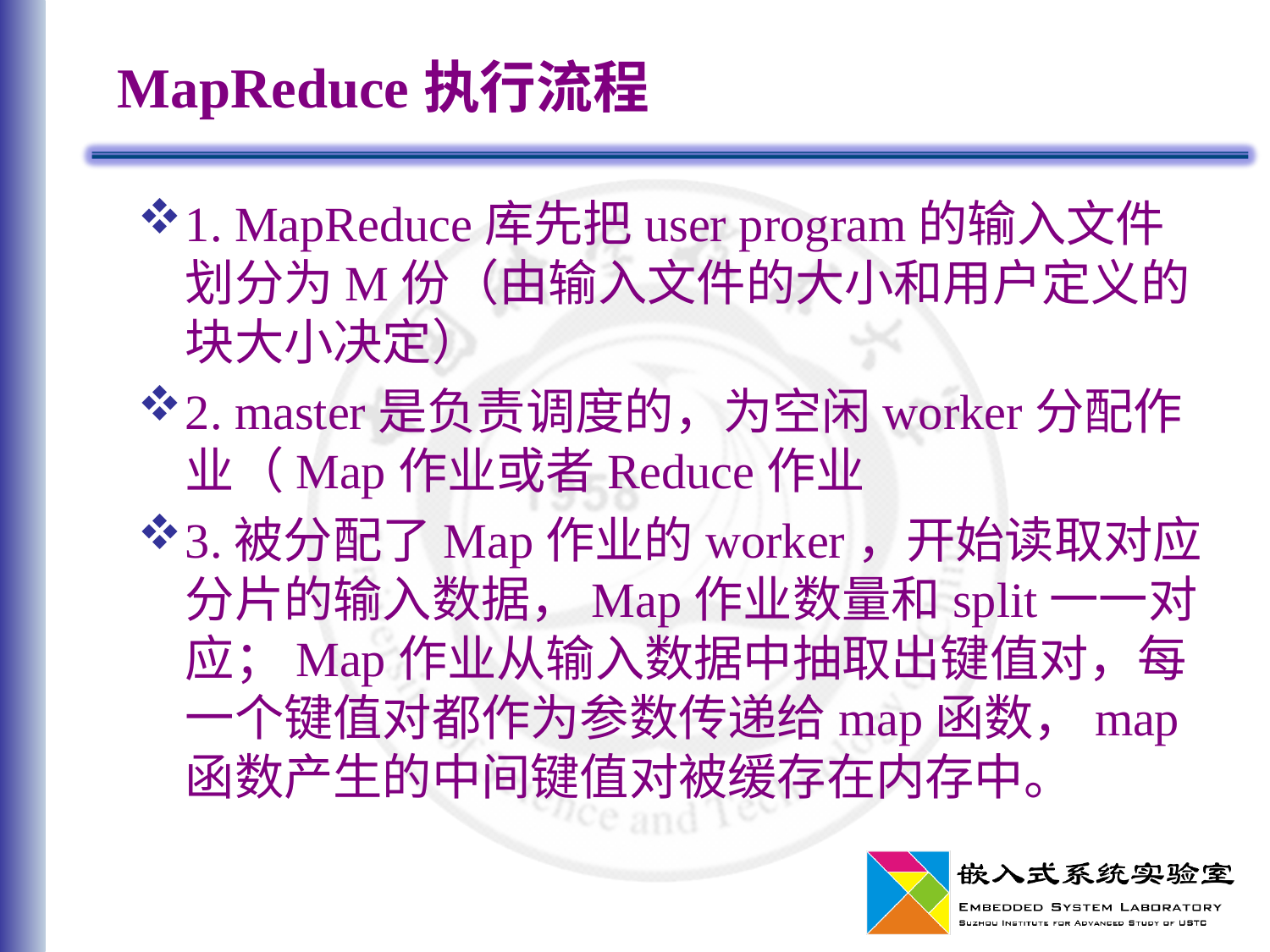

# MapReduce执行流程
1. MapReduce库先把user program的输入文件划分为M份（由输入文件的大小和用户定义的块大小决定）
2. master是负责调度的，为空闲worker分配作业（Map作业或者Reduce作业
3.被分配了Map作业的worker，开始读取对应分片的输入数据，Map作业数量和split一一对应；Map作业从输入数据中抽取出键值对，每一个键值对都作为参数传递给map函数，map函数产生的中间键值对被缓存在内存中。